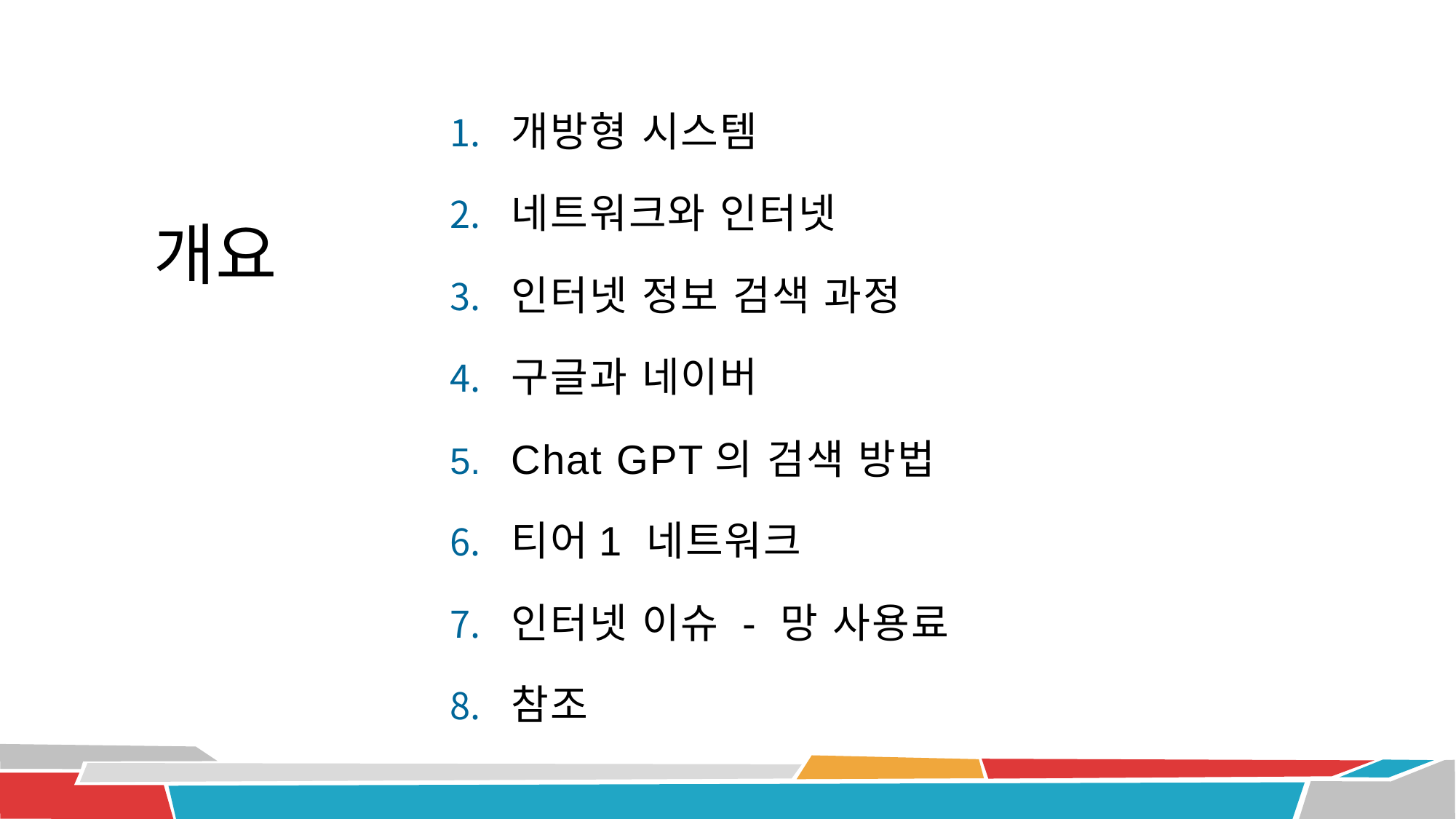

개방형 시스템
네트워크와 인터넷
인터넷 정보 검색 과정
구글과 네이버
Chat GPT의 검색 방법
티어1 네트워크
인터넷 이슈 - 망 사용료
참조
개요